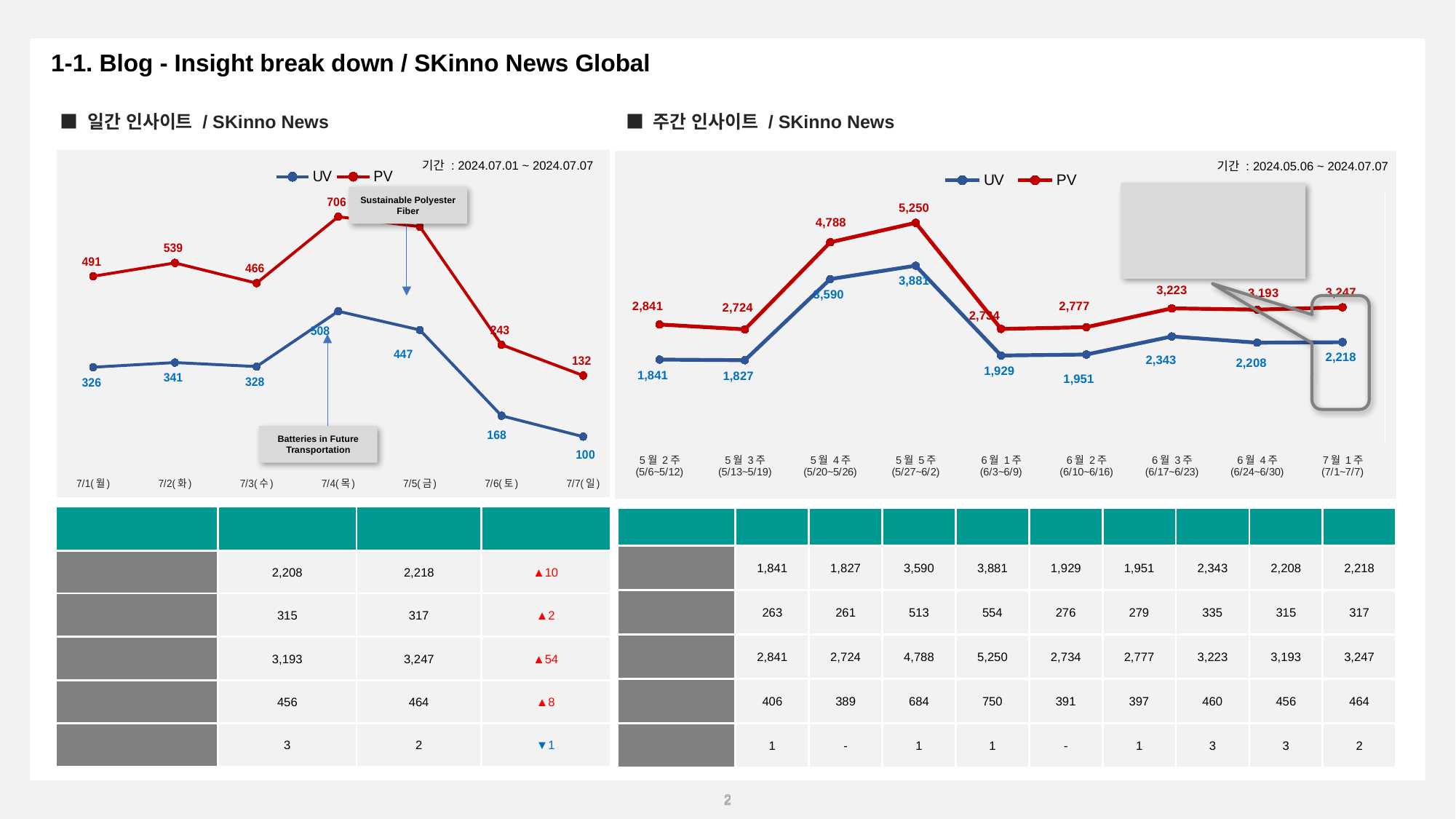

1-1. Blog - Insight break down / SKinno News Global
■ 일간 인사이트 / SKinno News
■ 주간 인사이트 / SKinno News

### Chart

| Category |  |  |
|---|---|---|
| 7/1(월) | 326.0 | 491.0 |
| 7/2(화) | 341.0 | 539.0 |
| 7/3(수) | 328.0 | 466.0 |
| 7/4(목) | 508.0 | 706.0 |
| 7/5(금) | 447.0 | 670.0 |
| 7/6(토) | 168.0 | 243.0 |
| 7/7(일) | 100.0 | 132.0 |

### Chart

| Category |  |  |
|---|---|---|
| 5월 2주
(5/6~5/12) | 1841.0 | 2841.0 |
| 5월 3주
(5/13~5/19) | 1827.0 | 2724.0 |
| 5월 4주
(5/20~5/26) | 3590.0 | 4788.0 |
| 5월 5주
(5/27~6/2) | 3881.0 | 5250.0 |
| 6월 1주
(6/3~6/9) | 1929.0 | 2734.0 |
| 6월 2주
(6/10~6/16) | 1951.0 | 2777.0 |
| 6월 3주
(6/17~6/23) | 2343.0 | 3223.0 |
| 6월 4주
(6/24~6/30) | 2208.0 | 3193.0 |
| 7월 1주
(7/1~7/7) | 2218.0 | 3247.0 |
기간 : 2024.07.01 ~ 2024.07.07
기간 : 2024.05.06 ~ 2024.07.07

Sustainable Polyester Fiber

Batteries in Future Transportation
| 날짜 | 5월2주 | 5월3주 | 5월4주 | 5월5주 | 6월1주 | 6월2주 | 6월3주 | 6월4주 | 7월1주 |
| --- | --- | --- | --- | --- | --- | --- | --- | --- | --- |
| 주간 총 방문자 수 | 1,841 | 1,827 | 3,590 | 3,881 | 1,929 | 1,951 | 2,343 | 2,208 | 2,218 |
| 일 방문자 수 | 263 | 261 | 513 | 554 | 276 | 279 | 335 | 315 | 317 |
| 주간 총 페이지뷰 | 2,841 | 2,724 | 4,788 | 5,250 | 2,734 | 2,777 | 3,223 | 3,193 | 3,247 |
| 일페이지뷰 | 406 | 389 | 684 | 750 | 391 | 397 | 460 | 456 | 464 |
| 콘텐츠 | 1 | - | 1 | 1 | - | 1 | 3 | 3 | 2 |
| 구분 | 전주 | 금주 | 증감 |
| --- | --- | --- | --- |
| 주간 총 방문자 수 | 2,208 | 2,218 | ▲10 |
| 일 방문자 수 | 315 | 317 | ▲2 |
| 주간 총 페이지뷰 | 3,193 | 3,247 | ▲54 |
| 일페이지뷰 | 456 | 464 | ▲8 |
| 콘텐츠 | 3 | 2 | ▼1 |